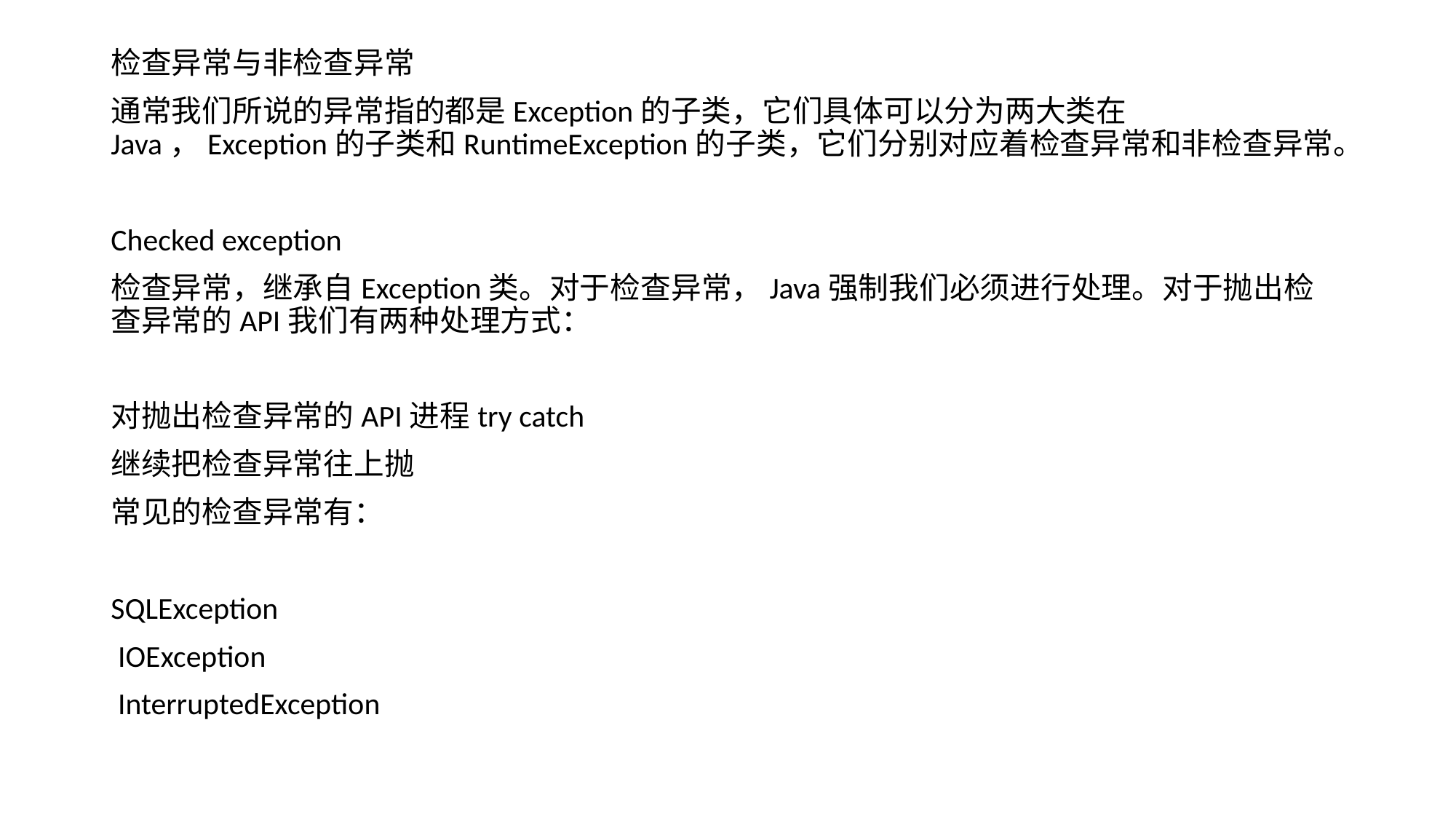

检查异常与非检查异常
通常我们所说的异常指的都是Exception的子类，它们具体可以分为两大类在Java，Exception的子类和RuntimeException的子类，它们分别对应着检查异常和非检查异常。

Checked exception
检查异常，继承自Exception类。对于检查异常，Java强制我们必须进行处理。对于抛出检查异常的API我们有两种处理方式：

对抛出检查异常的API进程try catch
继续把检查异常往上抛
常见的检查异常有：

SQLException
 IOException
 InterruptedException